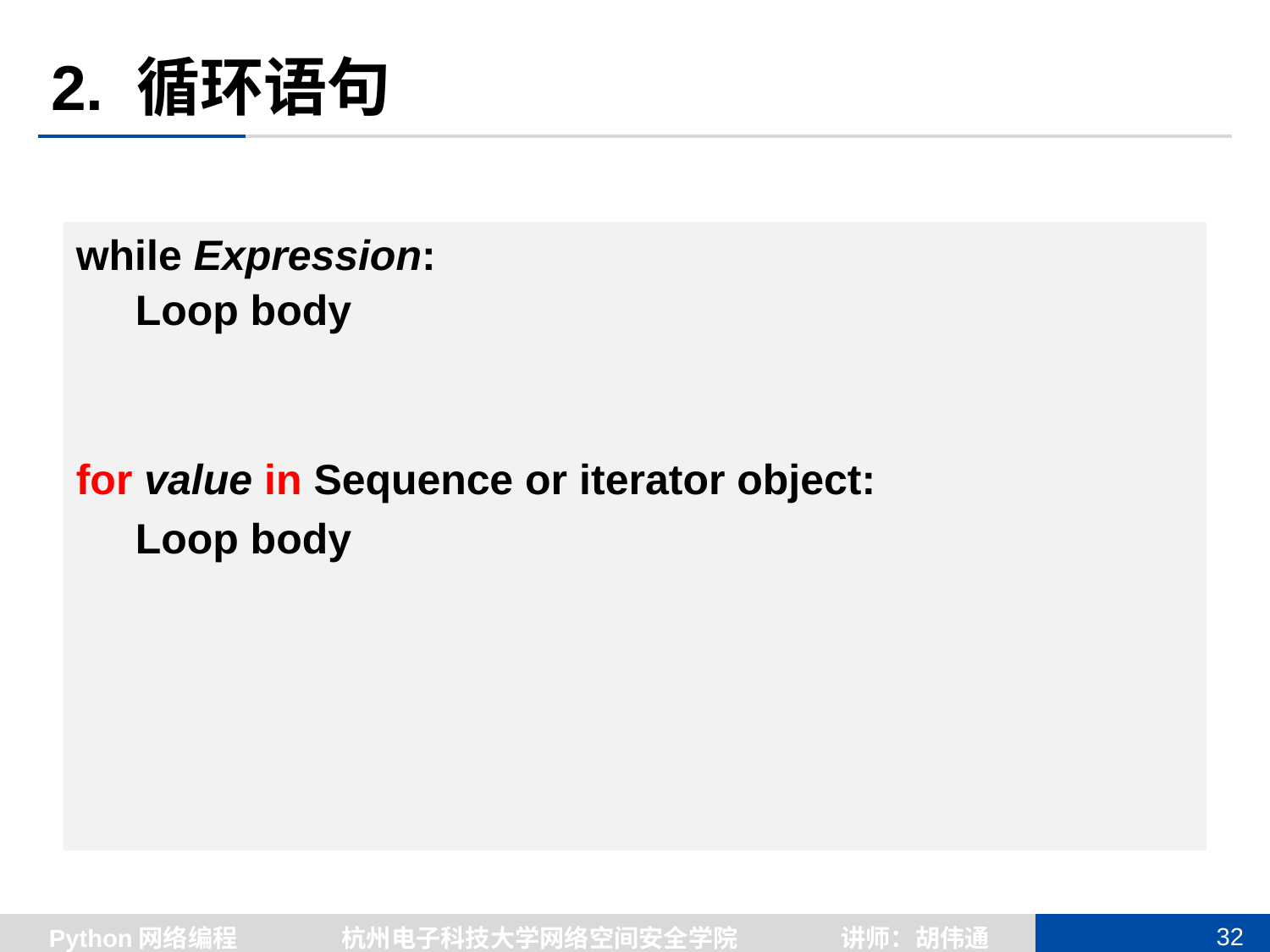

# 2. 循环语句
while Expression:
	 Loop body

for value in Sequence or iterator object:
	 Loop body